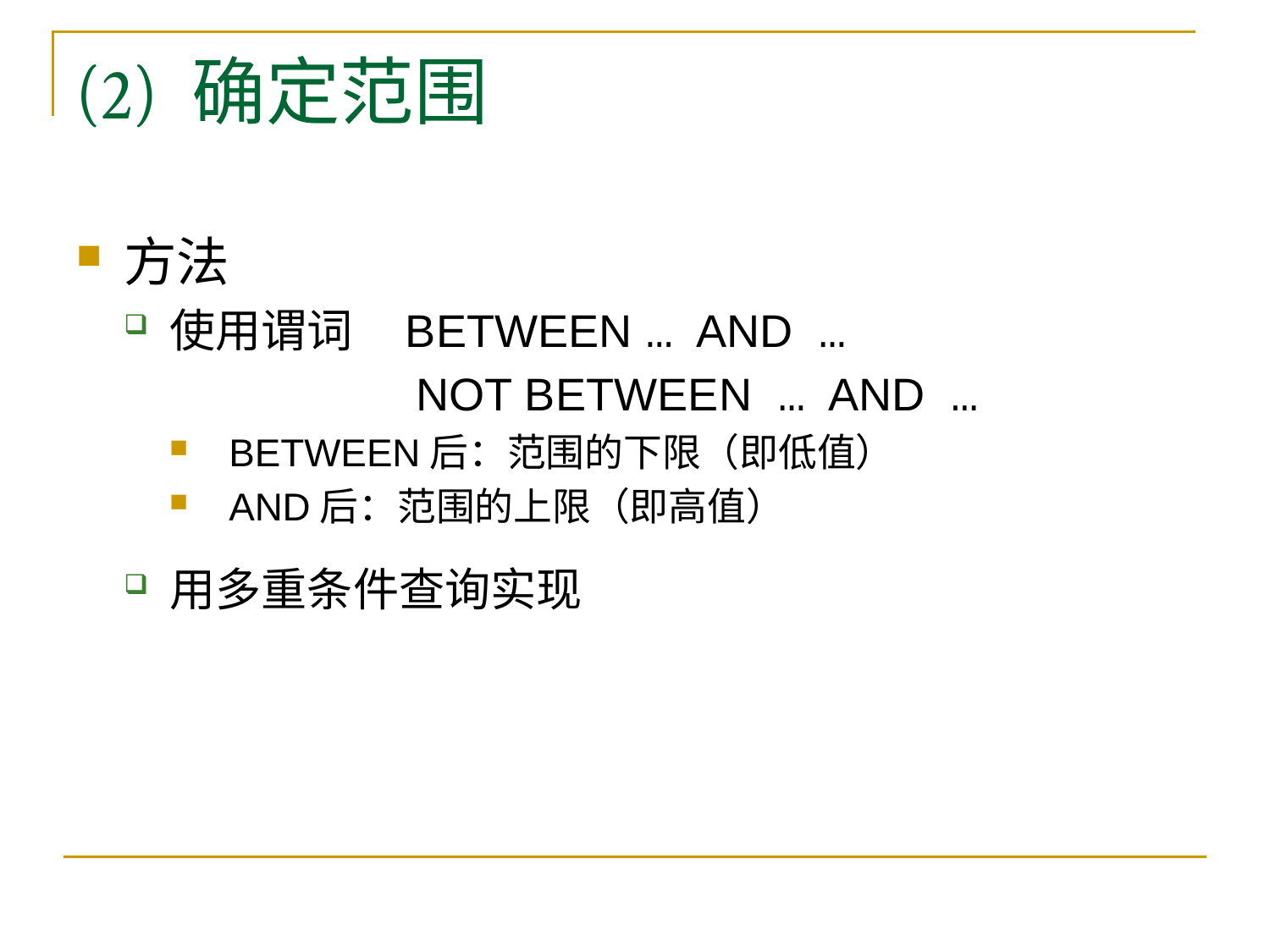

# (2) 确定范围
方法
使用谓词    BETWEEN …  AND  …
                       NOT BETWEEN  …  AND  …
 BETWEEN后：范围的下限（即低值）
 AND后：范围的上限（即高值）
用多重条件查询实现